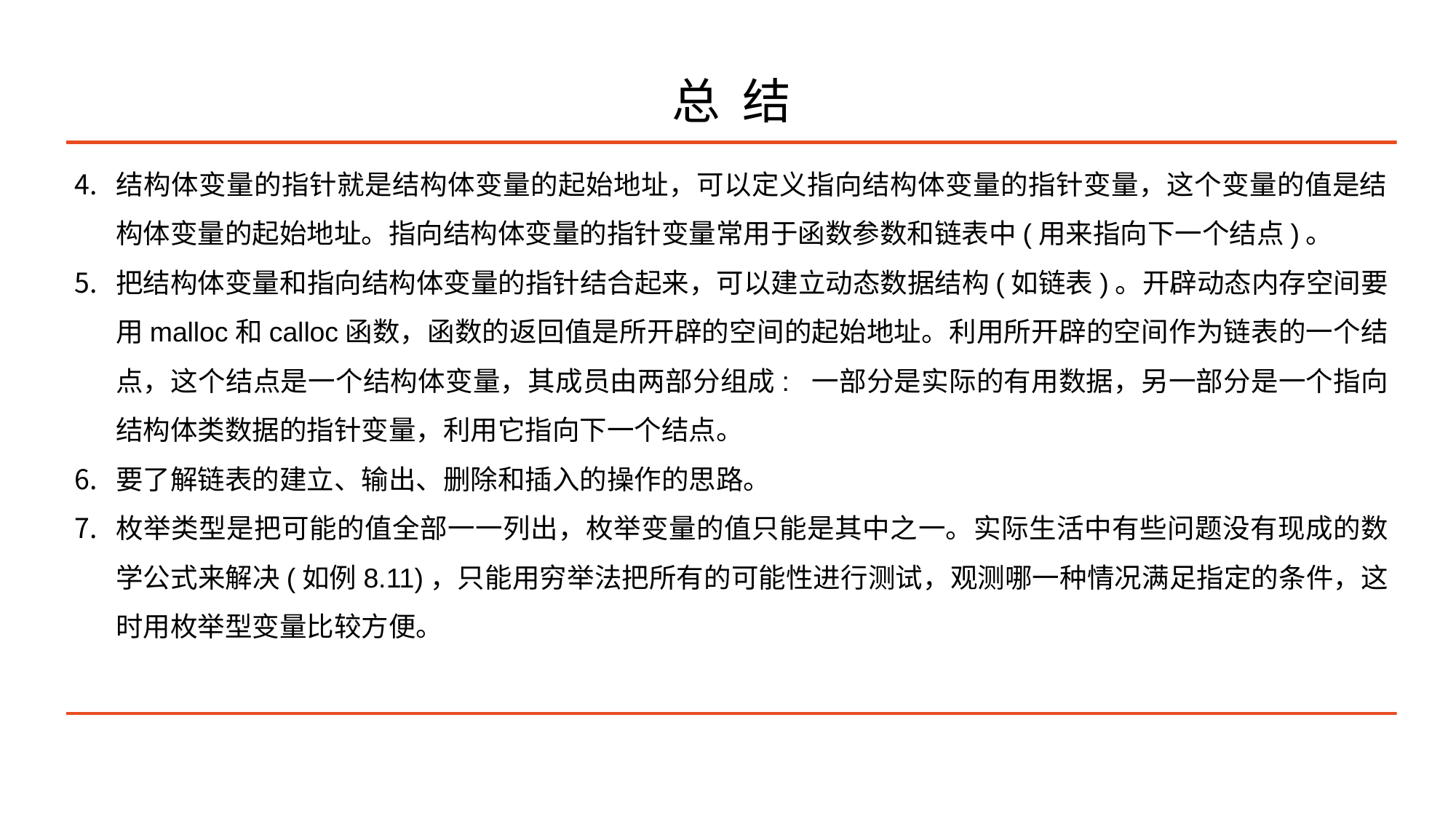

# 总  结
结构体变量的指针就是结构体变量的起始地址，可以定义指向结构体变量的指针变量，这个变量的值是结构体变量的起始地址。指向结构体变量的指针变量常用于函数参数和链表中(用来指向下一个结点)。
把结构体变量和指向结构体变量的指针结合起来，可以建立动态数据结构(如链表)。开辟动态内存空间要用malloc和calloc函数，函数的返回值是所开辟的空间的起始地址。利用所开辟的空间作为链表的一个结点，这个结点是一个结构体变量，其成员由两部分组成:  一部分是实际的有用数据，另一部分是一个指向结构体类数据的指针变量，利用它指向下一个结点。
要了解链表的建立、输出、删除和插入的操作的思路。
枚举类型是把可能的值全部一一列出，枚举变量的值只能是其中之一。实际生活中有些问题没有现成的数学公式来解决(如例8.11)，只能用穷举法把所有的可能性进行测试，观测哪一种情况满足指定的条件，这时用枚举型变量比较方便。